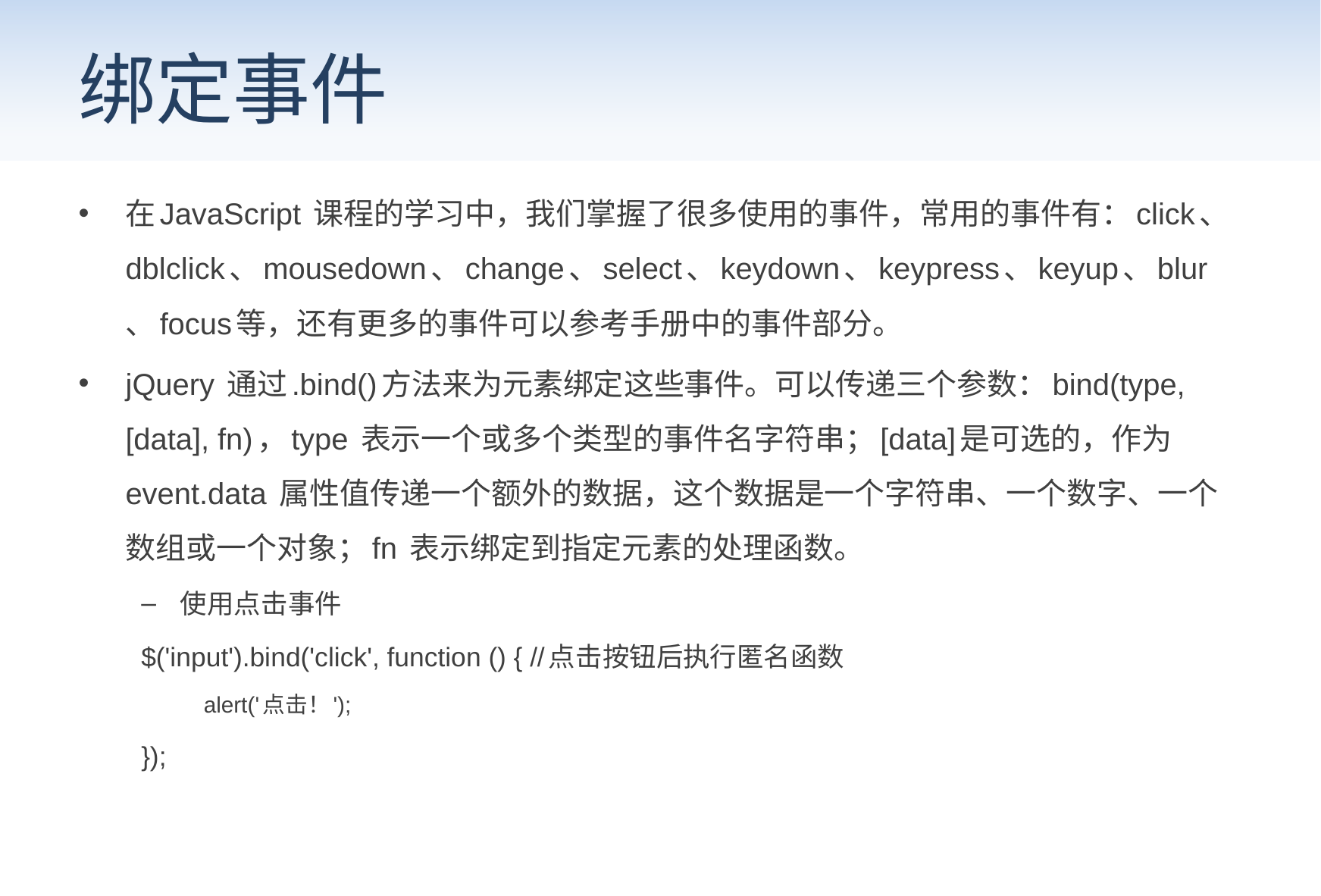

# 绑定事件
在JavaScript 课程的学习中，我们掌握了很多使用的事件，常用的事件有：click、dblclick、mousedown、change、select、keydown、keypress、keyup、blur、focus等，还有更多的事件可以参考手册中的事件部分。
jQuery 通过.bind()方法来为元素绑定这些事件。可以传递三个参数：bind(type, [data], fn)，type 表示一个或多个类型的事件名字符串；[data]是可选的，作为event.data 属性值传递一个额外的数据，这个数据是一个字符串、一个数字、一个数组或一个对象；fn 表示绑定到指定元素的处理函数。
使用点击事件
$('input').bind('click', function () { //点击按钮后执行匿名函数
alert('点击！');
});